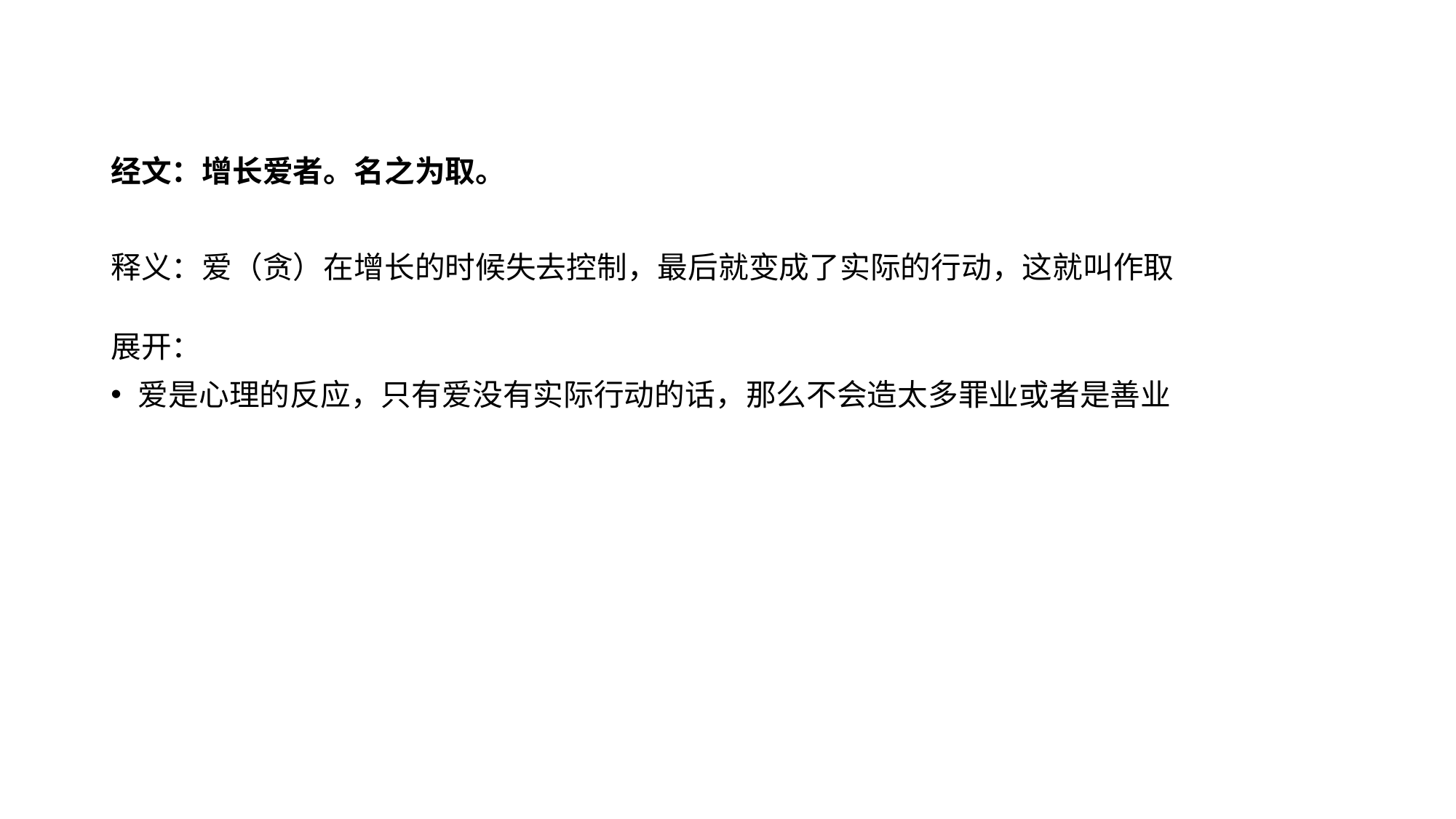

经文：增长爱者。名之为取。

释义：爱（贪）在增长的时候失去控制，最后就变成了实际的行动，这就叫作取

展开：
爱是心理的反应，只有爱没有实际行动的话，那么不会造太多罪业或者是善业